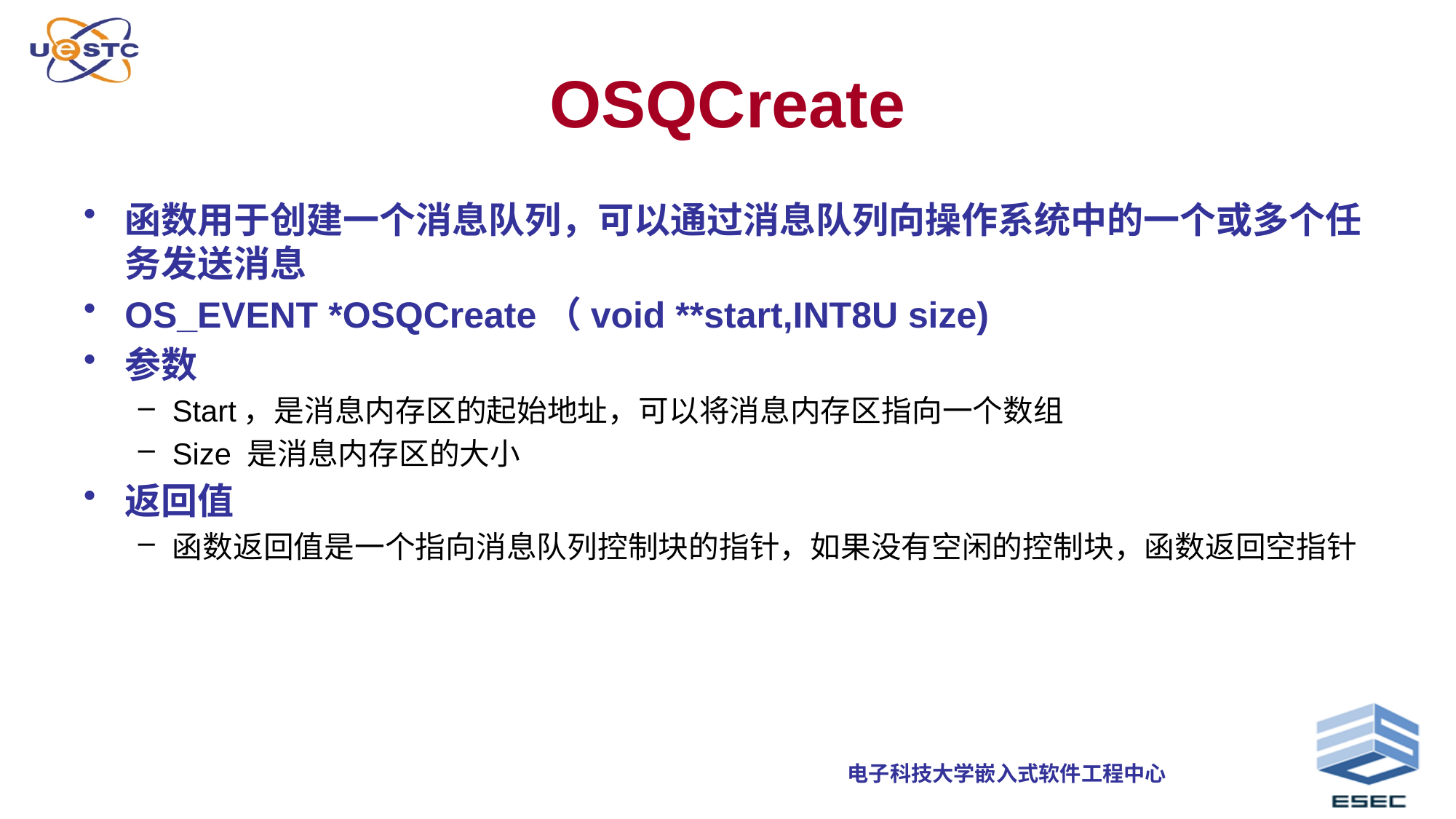

# OSQCreate
函数用于创建一个消息队列，可以通过消息队列向操作系统中的一个或多个任务发送消息
OS_EVENT *OSQCreate（void **start,INT8U size)
参数
Start，是消息内存区的起始地址，可以将消息内存区指向一个数组
Size 是消息内存区的大小
返回值
函数返回值是一个指向消息队列控制块的指针，如果没有空闲的控制块，函数返回空指针